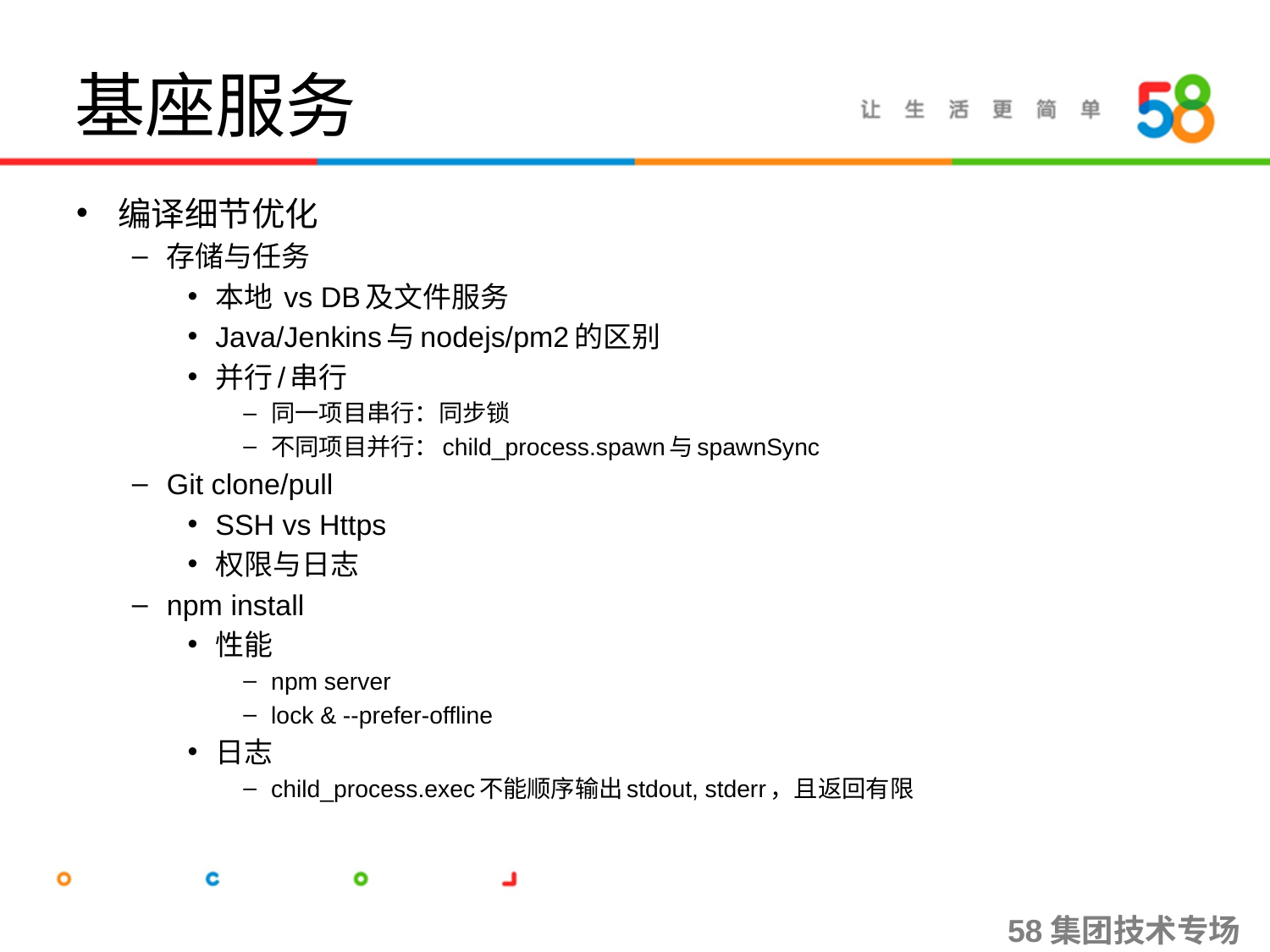

# 基座服务
编译细节优化
存储与任务
本地 vs DB及文件服务
Java/Jenkins与nodejs/pm2的区别
并行/串行
同一项目串行：同步锁
不同项目并行：child_process.spawn与spawnSync
Git clone/pull
SSH vs Https
权限与日志
npm install
性能
npm server
lock & --prefer-offline
日志
child_process.exec不能顺序输出stdout, stderr，且返回有限